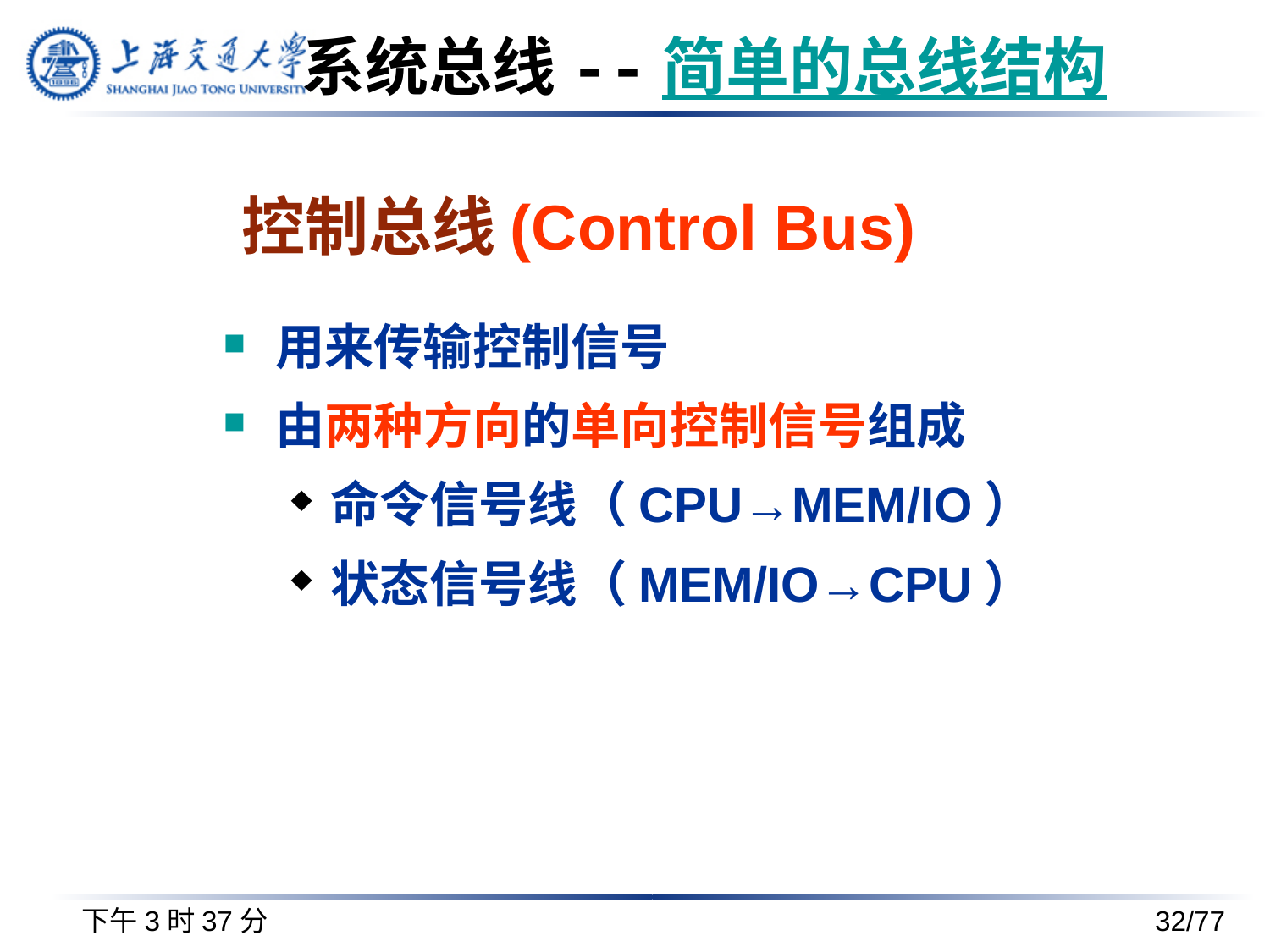

系统总线--简单的总线结构
控制总线(Control Bus)
用来传输控制信号
由两种方向的单向控制信号组成
命令信号线（CPU→MEM/IO）
状态信号线（MEM/IO→CPU）
下午3时37分
32/77